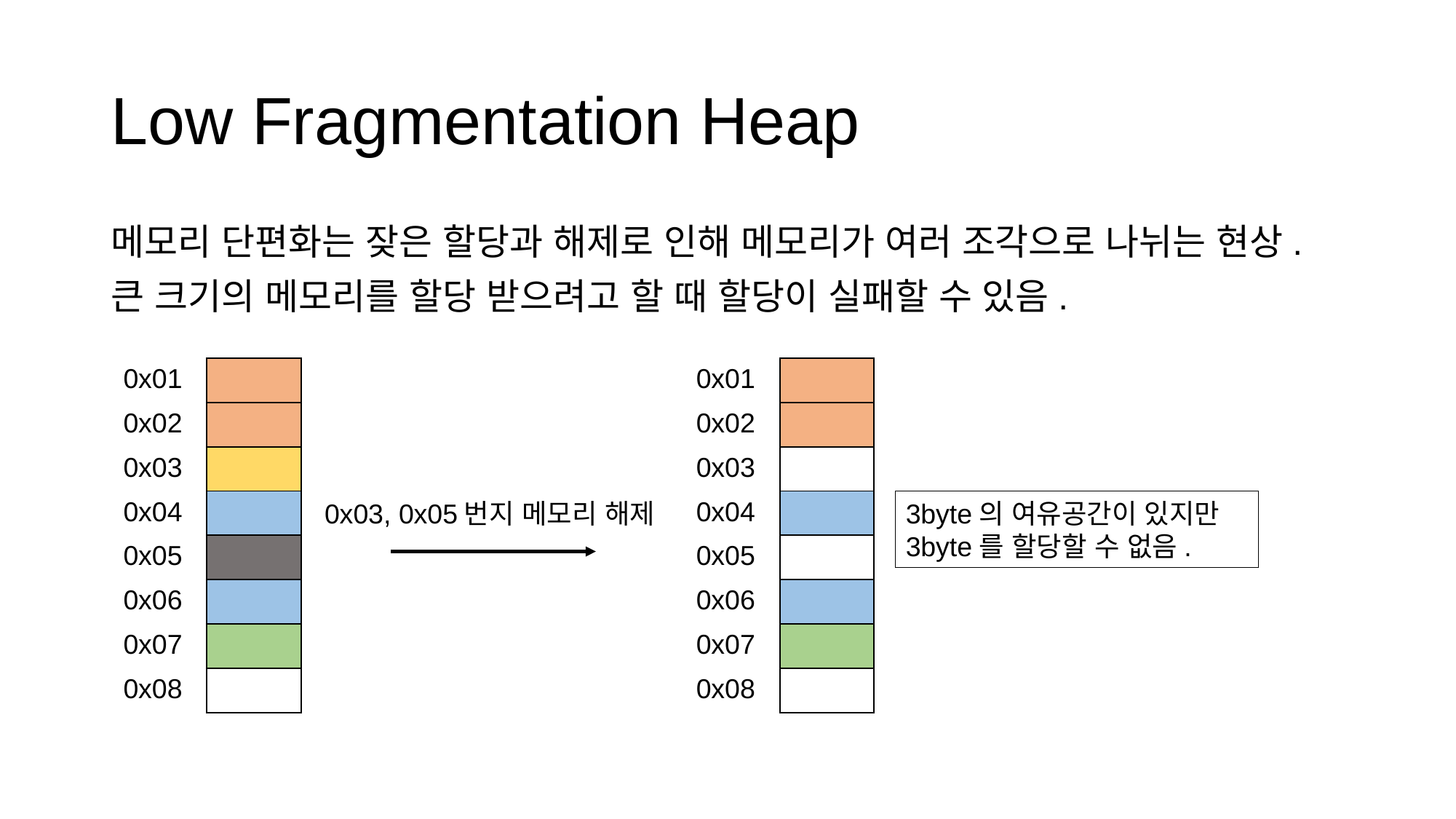

# Low Fragmentation Heap
메모리 단편화는 잦은 할당과 해제로 인해 메모리가 여러 조각으로 나뉘는 현상.
큰 크기의 메모리를 할당 받으려고 할 때 할당이 실패할 수 있음.
| 0x01 |  |
| --- | --- |
| 0x02 |  |
| 0x03 |  |
| 0x04 |  |
| 0x05 |  |
| 0x06 |  |
| 0x07 |  |
| 0x08 |  |
| 0x01 |  |
| --- | --- |
| 0x02 |  |
| 0x03 |  |
| 0x04 |  |
| 0x05 |  |
| 0x06 |  |
| 0x07 |  |
| 0x08 |  |
0x03, 0x05번지 메모리 해제
3byte의 여유공간이 있지만 3byte를 할당할 수 없음.